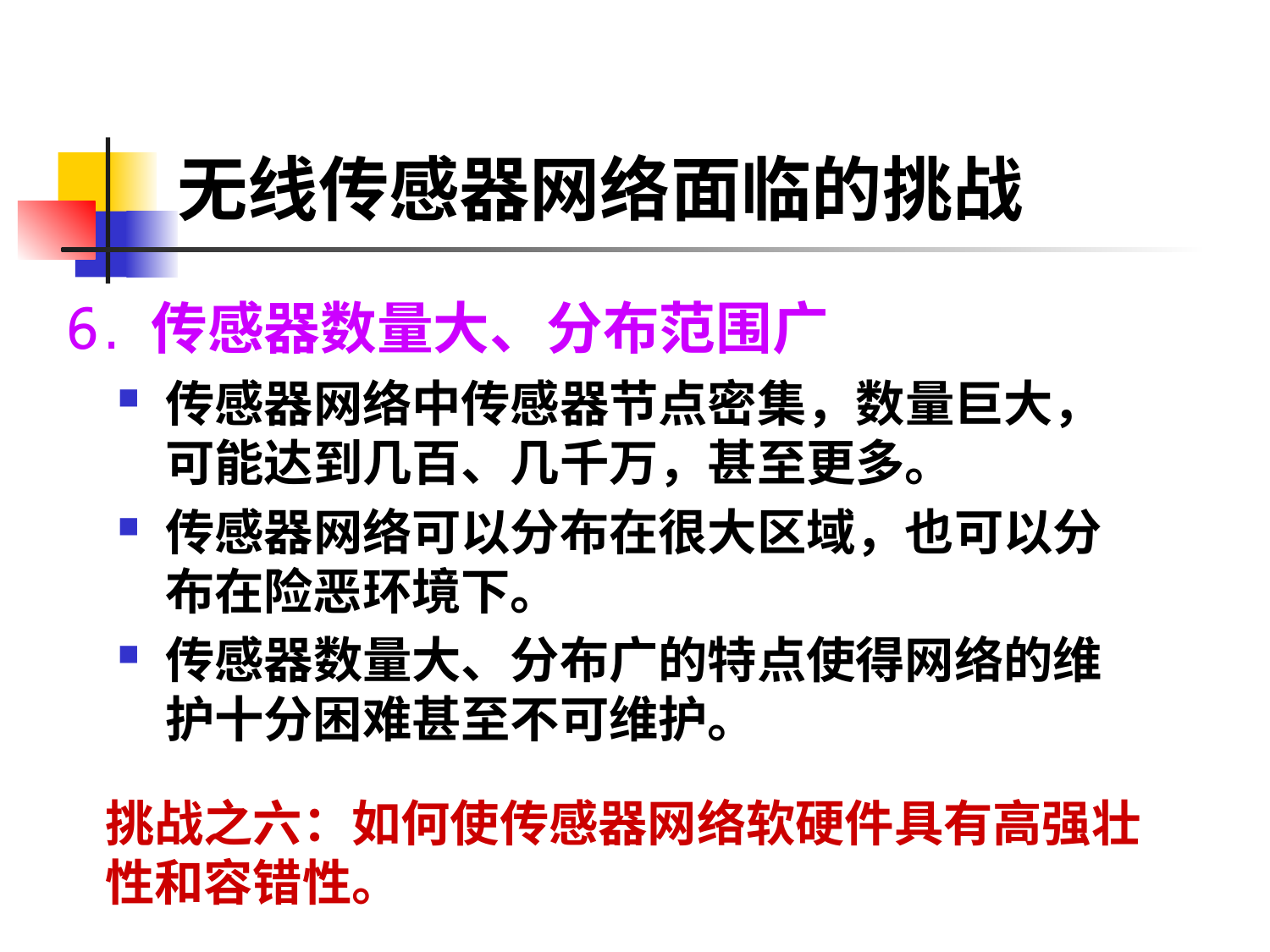

# 无线传感器网络面临的挑战
6. 传感器数量大、分布范围广
传感器网络中传感器节点密集，数量巨大，可能达到几百、几千万，甚至更多。
传感器网络可以分布在很大区域，也可以分布在险恶环境下。
传感器数量大、分布广的特点使得网络的维护十分困难甚至不可维护。

	挑战之六：如何使传感器网络软硬件具有高强壮性和容错性。